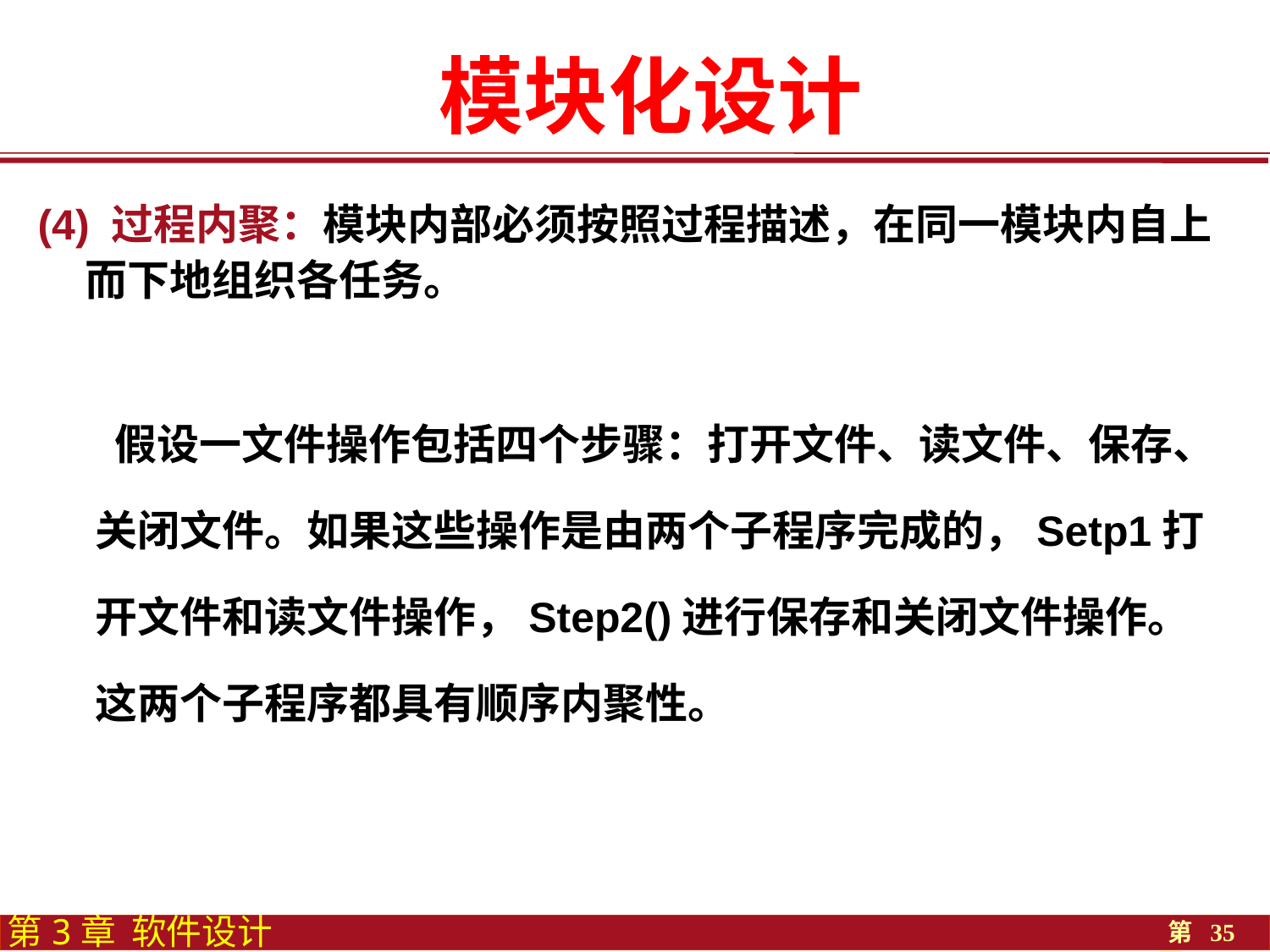

模块化设计
(4) 过程内聚：模块内部必须按照过程描述，在同一模块内自上而下地组织各任务。
      假设一文件操作包括四个步骤：打开文件、读文件、保存、关闭文件。如果这些操作是由两个子程序完成的，Setp1打开文件和读文件操作，Step2()进行保存和关闭文件操作。这两个子程序都具有顺序内聚性。